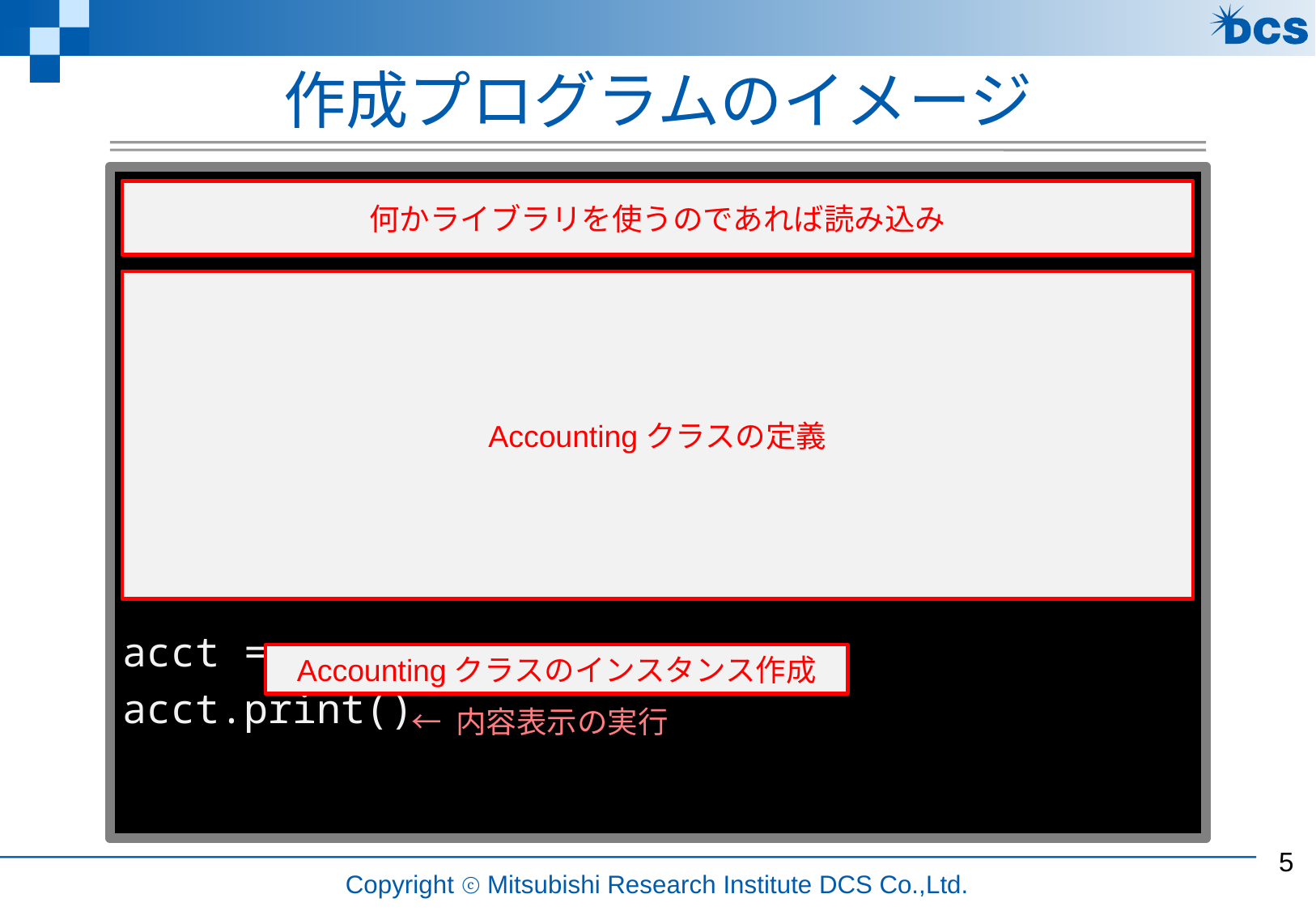

# 作成プログラムのイメージ

acct =
acct.print()
何かライブラリを使うのであれば読み込み
Accountingクラスの定義
Accountingクラスのインスタンス作成
← 内容表示の実行
5
Copyright ⓒ Mitsubishi Research Institute DCS Co.,Ltd.